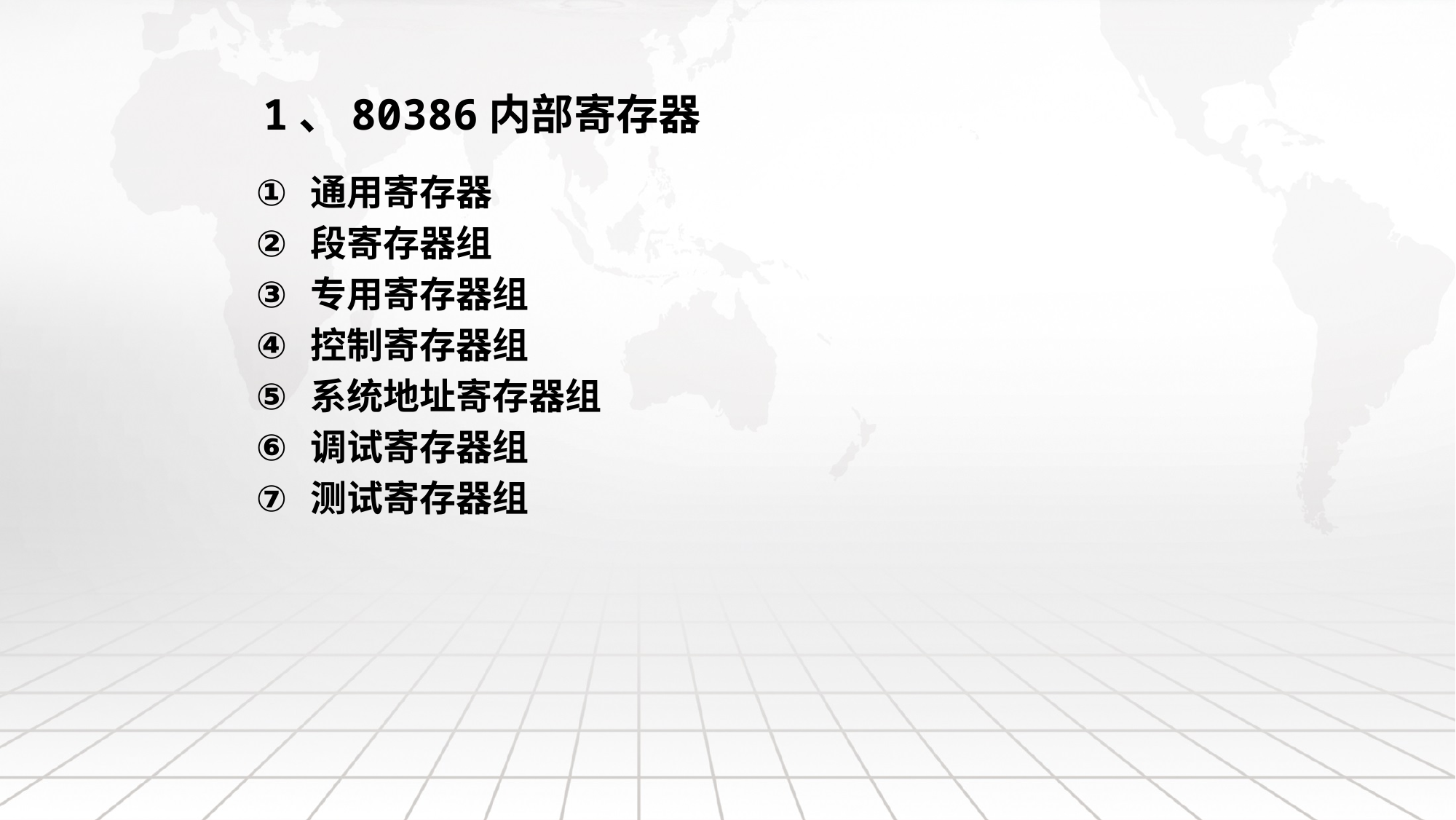

# 1、80386内部寄存器
通用寄存器
段寄存器组
专用寄存器组
控制寄存器组
系统地址寄存器组
调试寄存器组
测试寄存器组